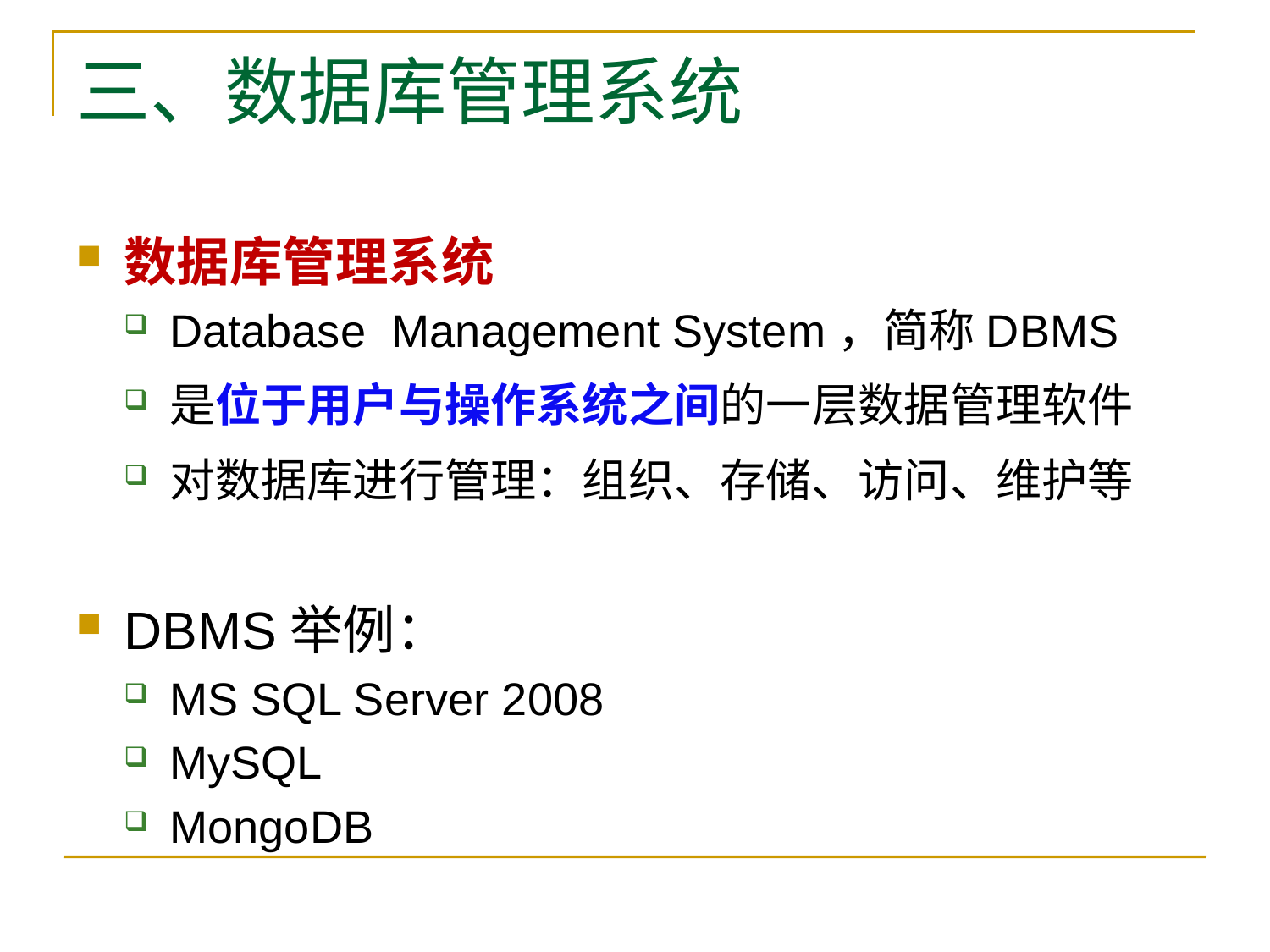

# 三、数据库管理系统
数据库管理系统
Database  Management System，简称DBMS
是位于用户与操作系统之间的一层数据管理软件
对数据库进行管理：组织、存储、访问、维护等

DBMS举例：
MS SQL Server 2008
MySQL
MongoDB